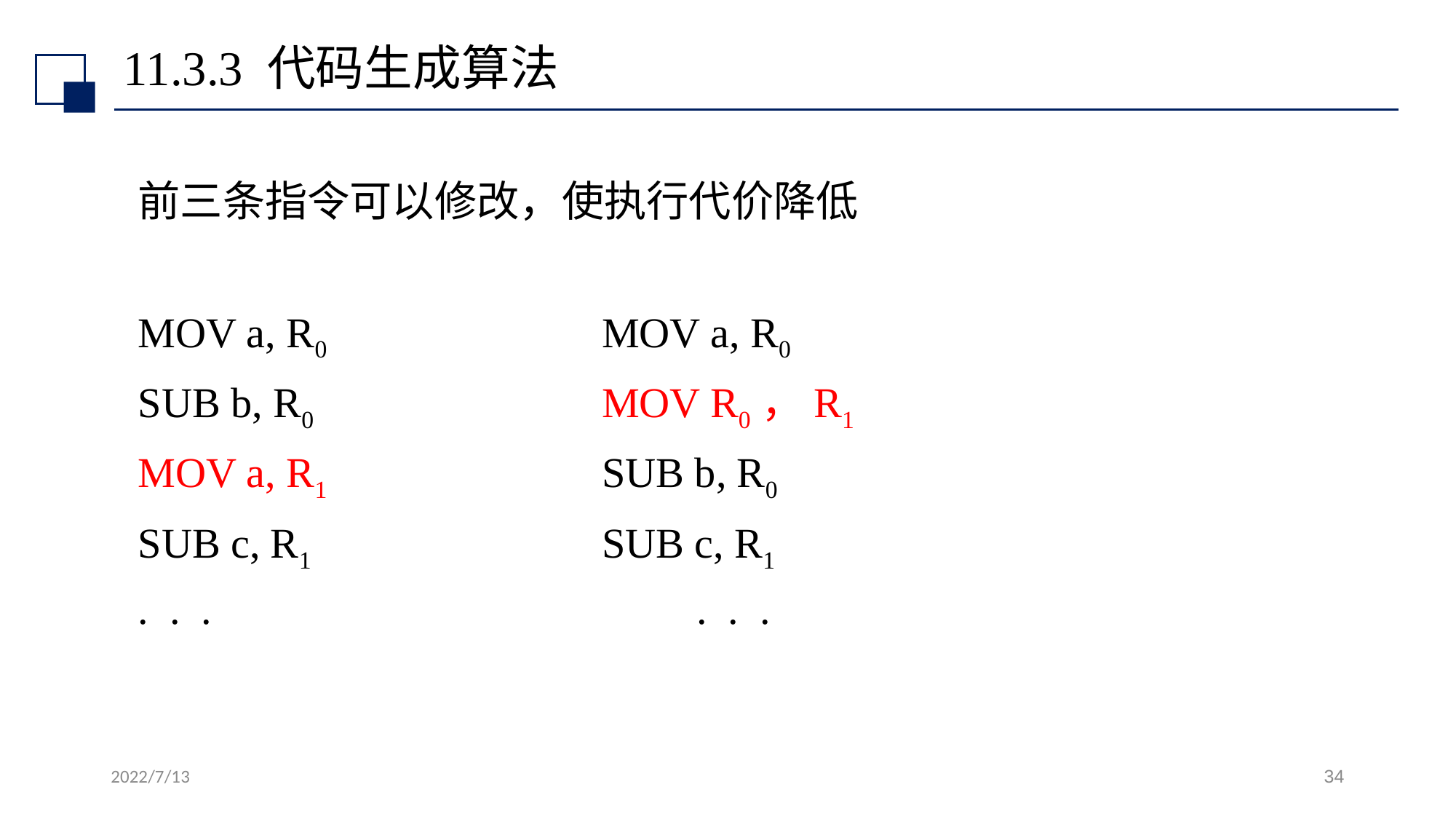

# 11.3.3 代码生成算法
前三条指令可以修改，使执行代价降低

MOV a, R0			MOV a, R0
SUB b, R0		      	MOV R0，R1
MOV a, R1			SUB b, R0
SUB c, R1			SUB c, R1
.  .  . 				         .  .  .
2022/7/13
34